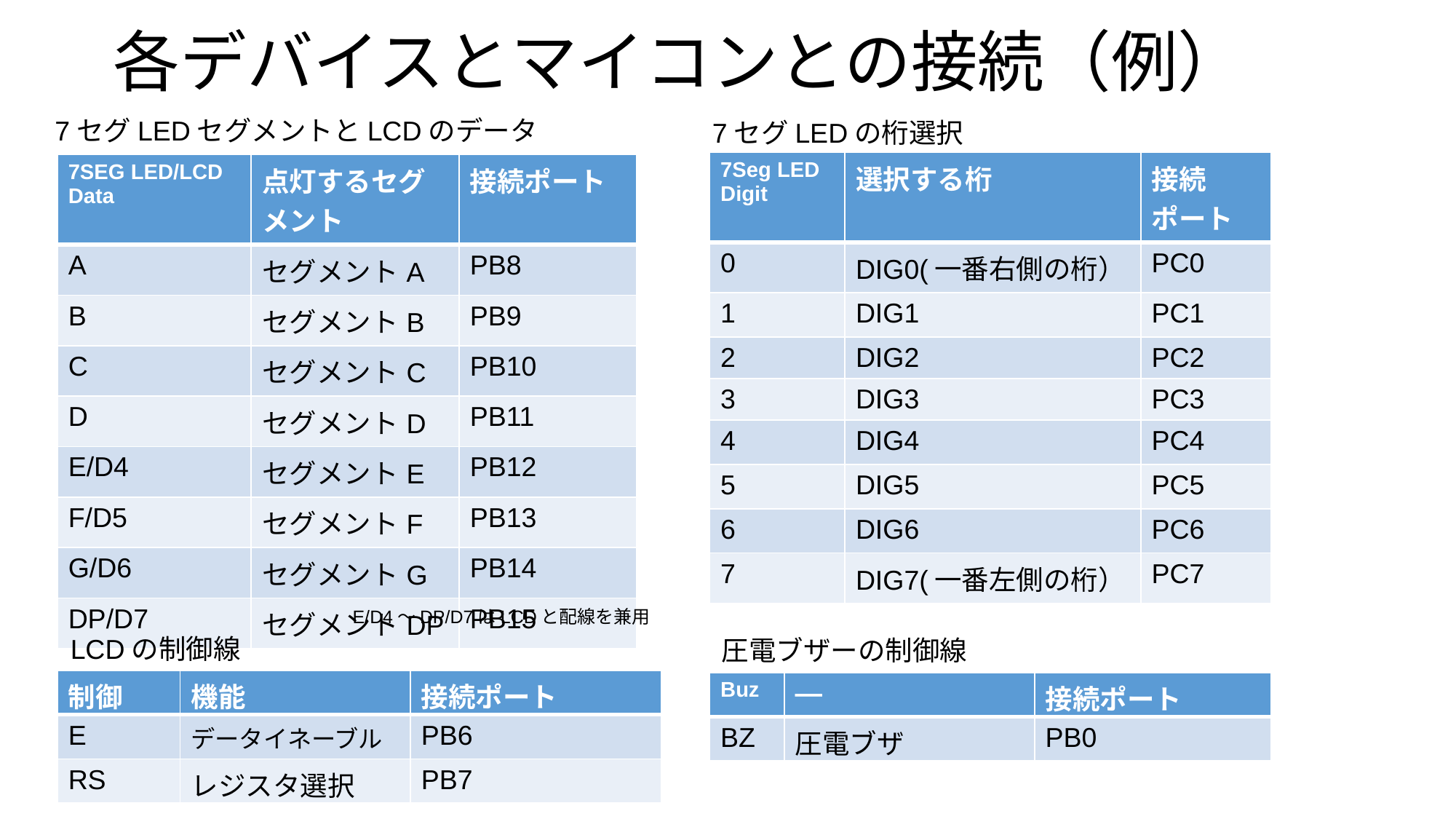

# 各デバイスとマイコンとの接続（例）
7セグLEDセグメントとLCDのデータ
7セグLEDの桁選択
| 7Seg LED Digit | 選択する桁 | 接続ポート |
| --- | --- | --- |
| 0 | DIG0(一番右側の桁） | PC0 |
| 1 | DIG1 | PC1 |
| 2 | DIG2 | PC2 |
| 3 | DIG3 | PC3 |
| 4 | DIG4 | PC4 |
| 5 | DIG5 | PC5 |
| 6 | DIG6 | PC6 |
| 7 | DIG7(一番左側の桁） | PC7 |
| 7SEG LED/LCD Data | 点灯するセグメント | 接続ポート |
| --- | --- | --- |
| A | セグメントA | PB8 |
| B | セグメントB | PB9 |
| C | セグメントC | PB10 |
| D | セグメントD | PB11 |
| E/D4 | セグメントE | PB12 |
| F/D5 | セグメントF | PB13 |
| G/D6 | セグメントG | PB14 |
| DP/D7 | セグメントDP | PB15 |
E/D4～DP/D7はLCDと配線を兼用
LCDの制御線
圧電ブザーの制御線
| 制御 | 機能 | 接続ポート |
| --- | --- | --- |
| E | データイネーブル | PB6 |
| RS | レジスタ選択 | PB7 |
| Buz | ― | 接続ポート |
| --- | --- | --- |
| BZ | 圧電ブザ | PB0 |